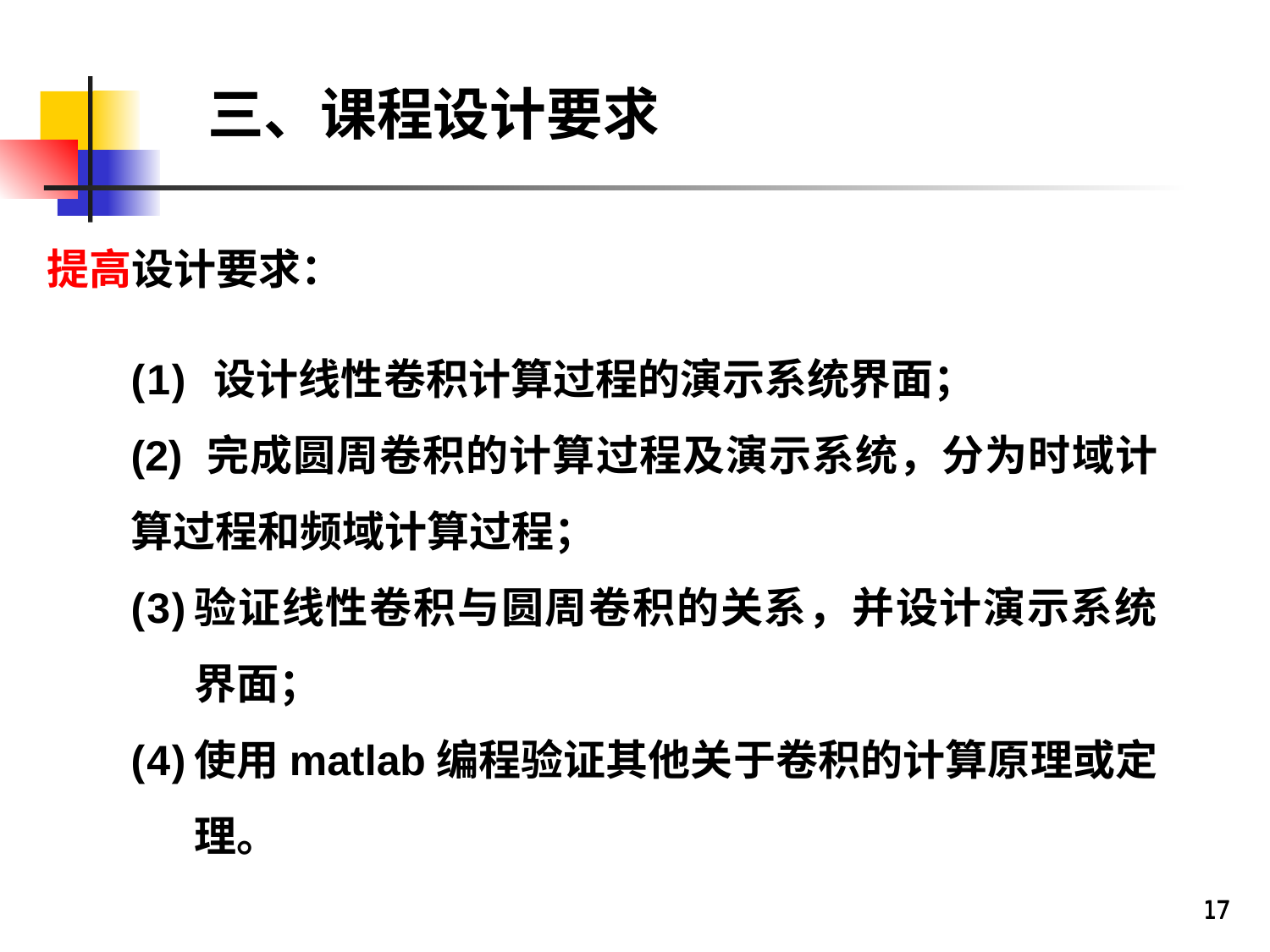

三、课程设计要求
提高设计要求：
 设计线性卷积计算过程的演示系统界面；
(2) 完成圆周卷积的计算过程及演示系统，分为时域计算过程和频域计算过程；
验证线性卷积与圆周卷积的关系，并设计演示系统界面；
使用matlab编程验证其他关于卷积的计算原理或定理。

17
17